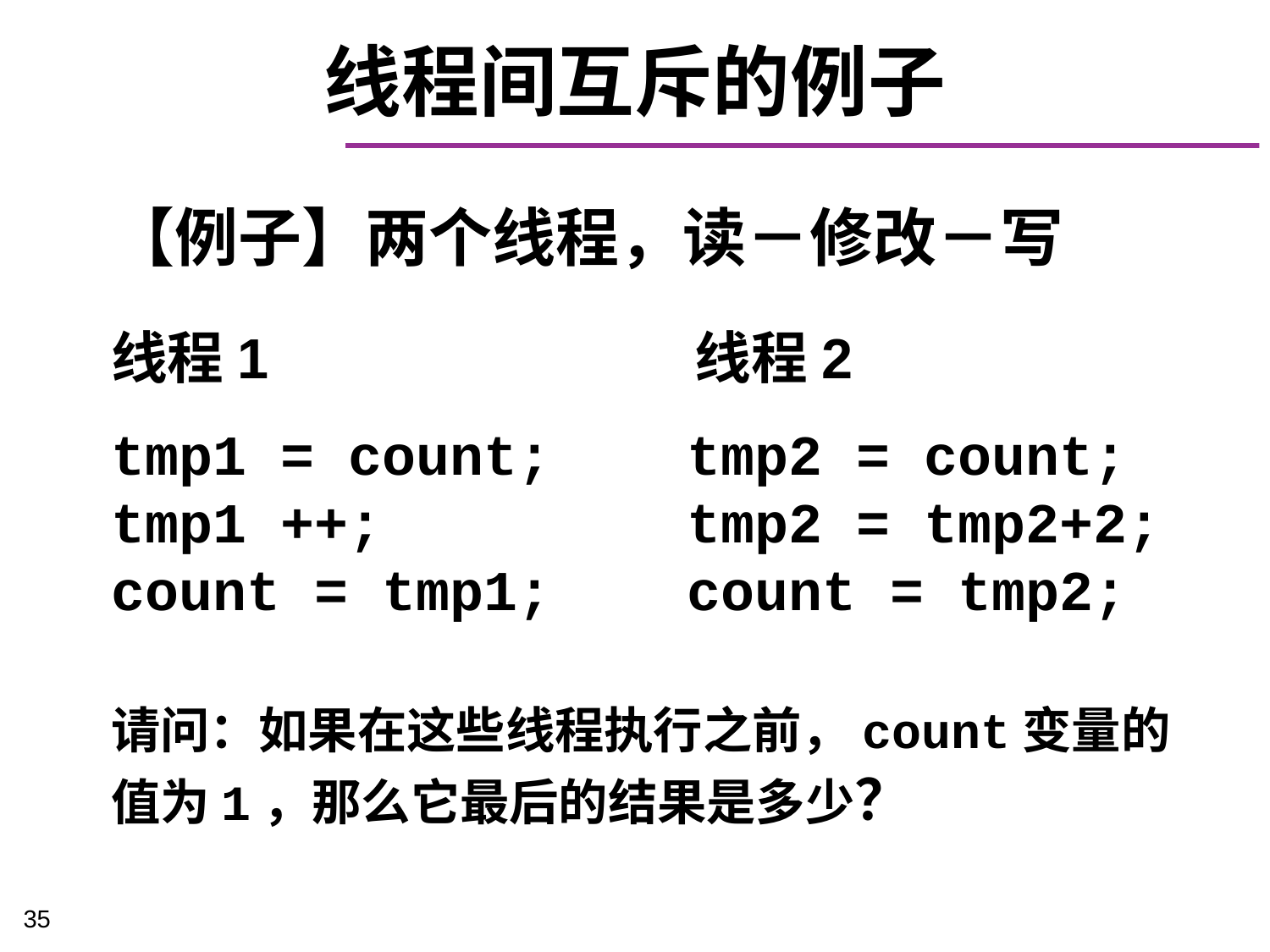

# 线程间互斥的例子
【例子】两个线程，读－修改－写
线程1			    线程2
tmp1 = count;	  tmp2 = count;
tmp1 ++;         tmp2 = tmp2+2;
count = tmp1;    count = tmp2;
请问：如果在这些线程执行之前，count变量的
值为1，那么它最后的结果是多少？
35